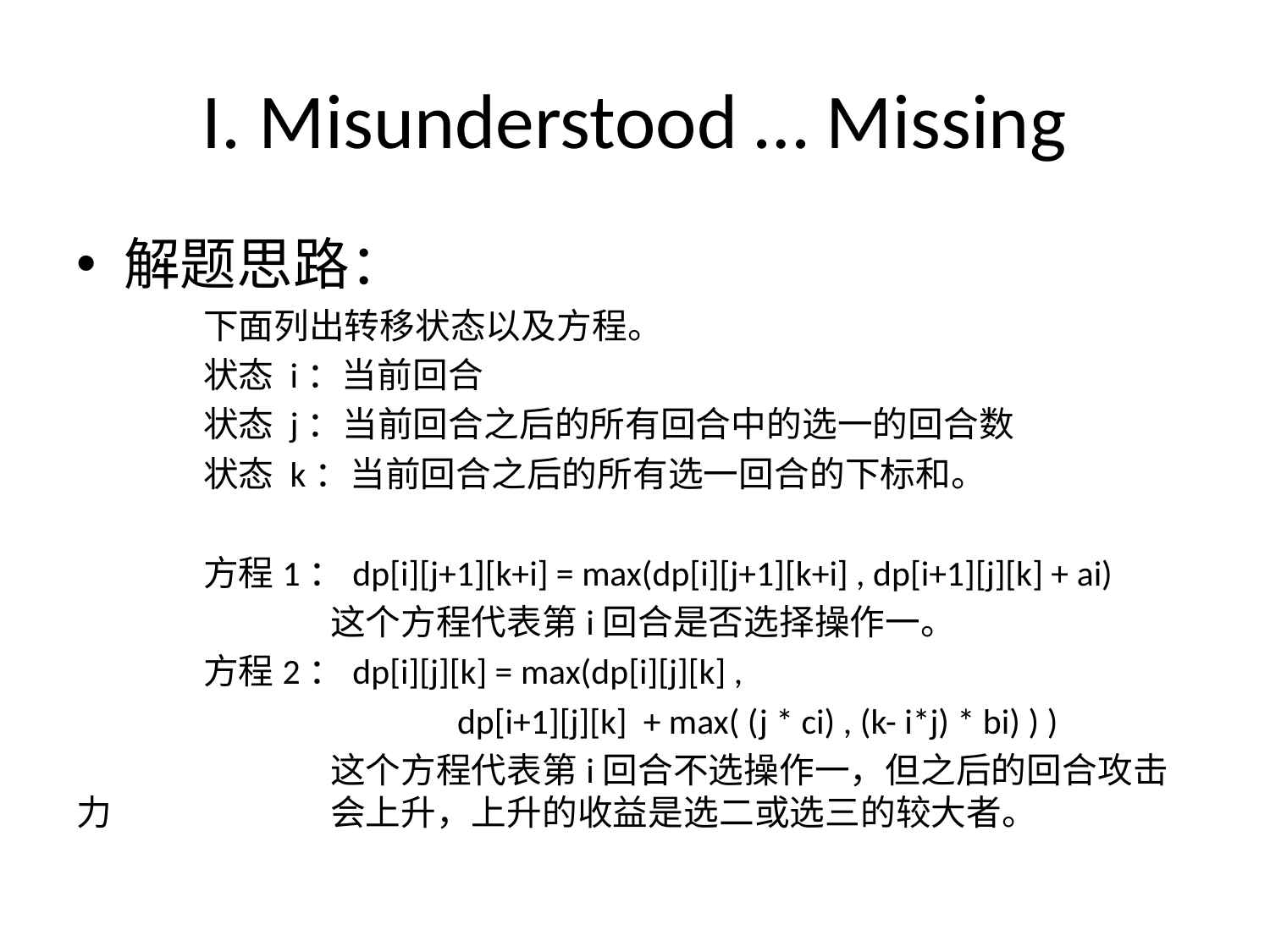

# I. Misunderstood … Missing
解题思路：
	下面列出转移状态以及方程。
	状态 i：当前回合
	状态 j：当前回合之后的所有回合中的选一的回合数
	状态 k：当前回合之后的所有选一回合的下标和。

	方程1：dp[i][j+1][k+i] = max(dp[i][j+1][k+i] , dp[i+1][j][k] + ai)
		这个方程代表第i回合是否选择操作一。
	方程2：dp[i][j][k] = max(dp[i][j][k] ,
			dp[i+1][j][k]  + max( (j * ci) , (k- i*j) * bi) ) )
		这个方程代表第i回合不选操作一，但之后的回合攻击力		会上升，上升的收益是选二或选三的较大者。